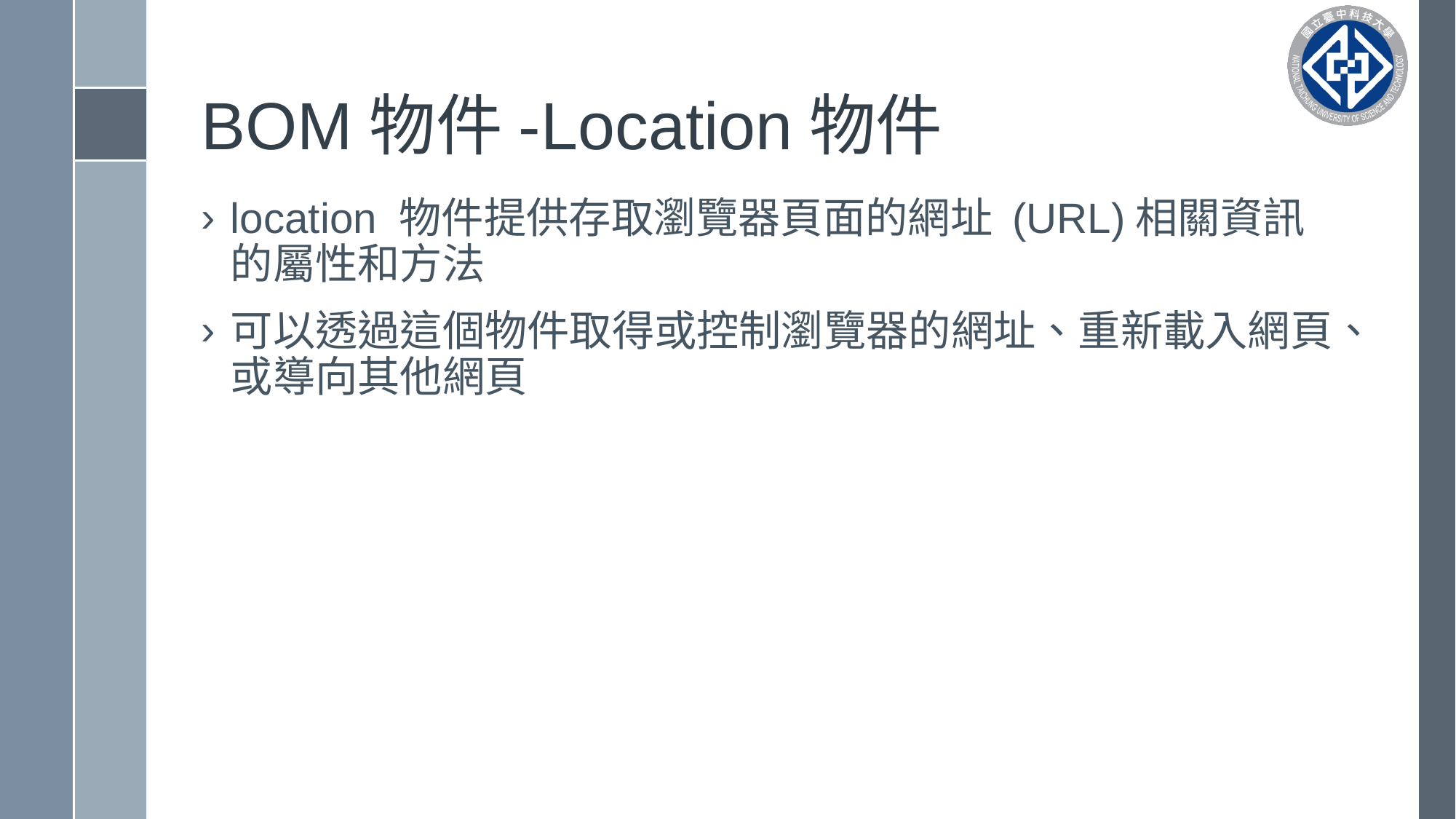

# BOM物件-Location物件
location 物件提供存取瀏覽器頁面的網址 (URL)相關資訊的屬性和方法
可以透過這個物件取得或控制瀏覽器的網址、重新載入網頁、或導向其他網頁